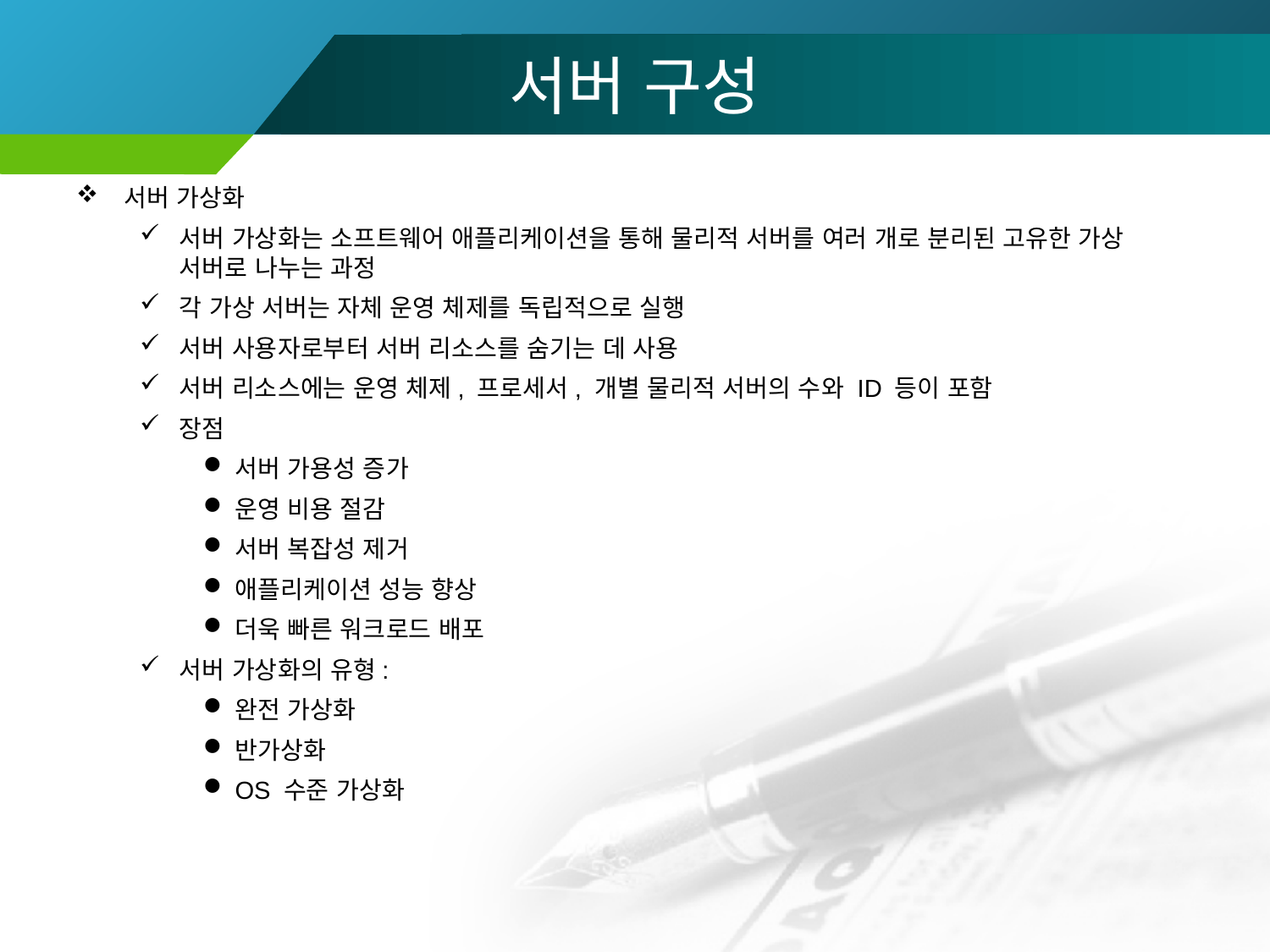

# 서버 구성
서버 가상화
서버 가상화는 소프트웨어 애플리케이션을 통해 물리적 서버를 여러 개로 분리된 고유한 가상 서버로 나누는 과정
각 가상 서버는 자체 운영 체제를 독립적으로 실행
서버 사용자로부터 서버 리소스를 숨기는 데 사용
서버 리소스에는 운영 체제, 프로세서, 개별 물리적 서버의 수와 ID 등이 포함
장점
서버 가용성 증가
운영 비용 절감
서버 복잡성 제거
애플리케이션 성능 향상
더욱 빠른 워크로드 배포
서버 가상화의 유형:
완전 가상화
반가상화
OS 수준 가상화